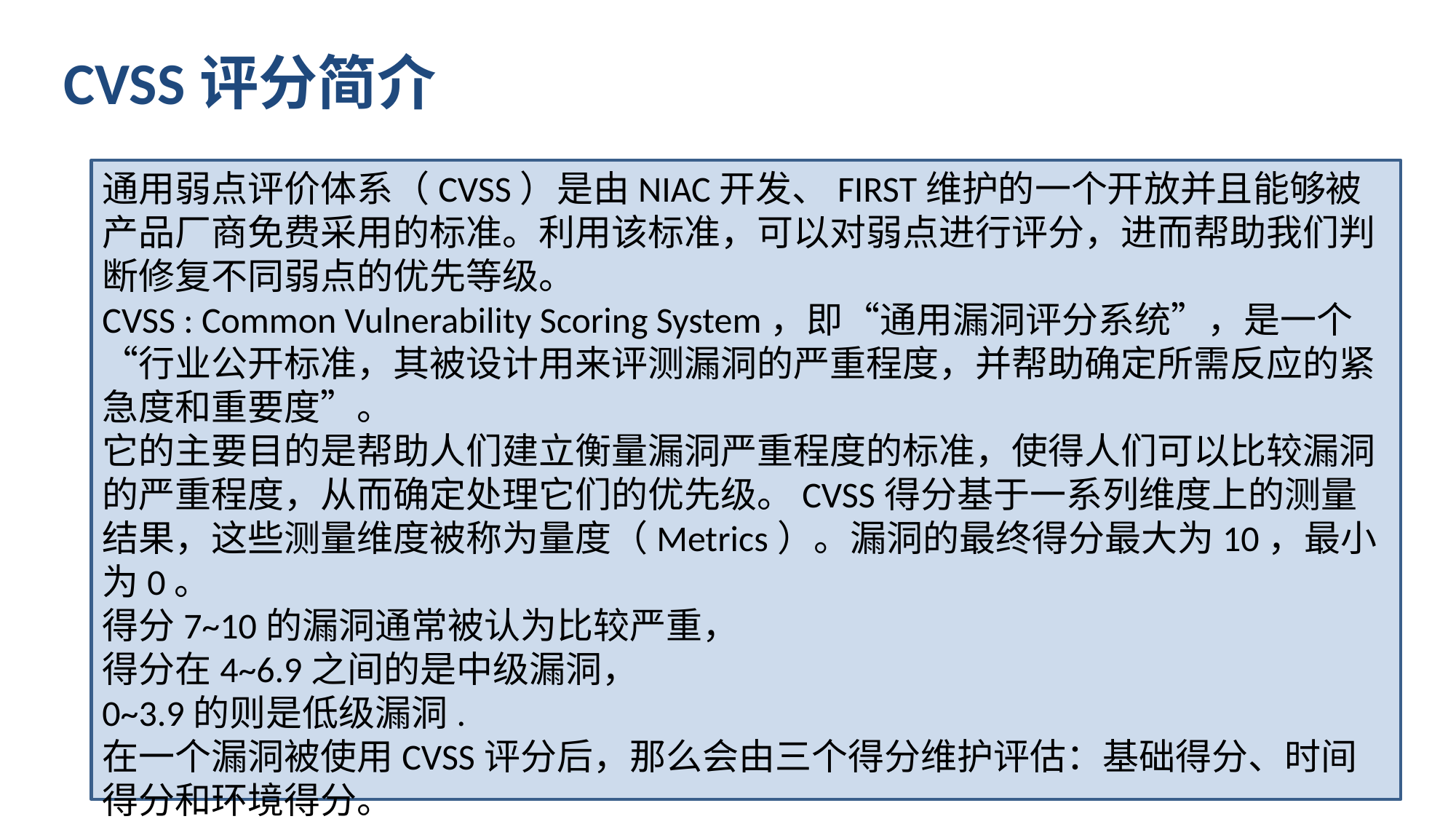

# CVSS评分简介
通用弱点评价体系（CVSS）是由NIAC开发、FIRST维护的一个开放并且能够被产品厂商免费采用的标准。利用该标准，可以对弱点进行评分，进而帮助我们判断修复不同弱点的优先等级。
CVSS : Common Vulnerability Scoring System，即“通用漏洞评分系统”，是一个“行业公开标准，其被设计用来评测漏洞的严重程度，并帮助确定所需反应的紧急度和重要度”。
它的主要目的是帮助人们建立衡量漏洞严重程度的标准，使得人们可以比较漏洞的严重程度，从而确定处理它们的优先级。CVSS得分基于一系列维度上的测量结果，这些测量维度被称为量度（Metrics）。漏洞的最终得分最大为10，最小为0。
得分7~10的漏洞通常被认为比较严重，
得分在4~6.9之间的是中级漏洞，
0~3.9的则是低级漏洞.
在一个漏洞被使用CVSS评分后，那么会由三个得分维护评估：基础得分、时间得分和环境得分。